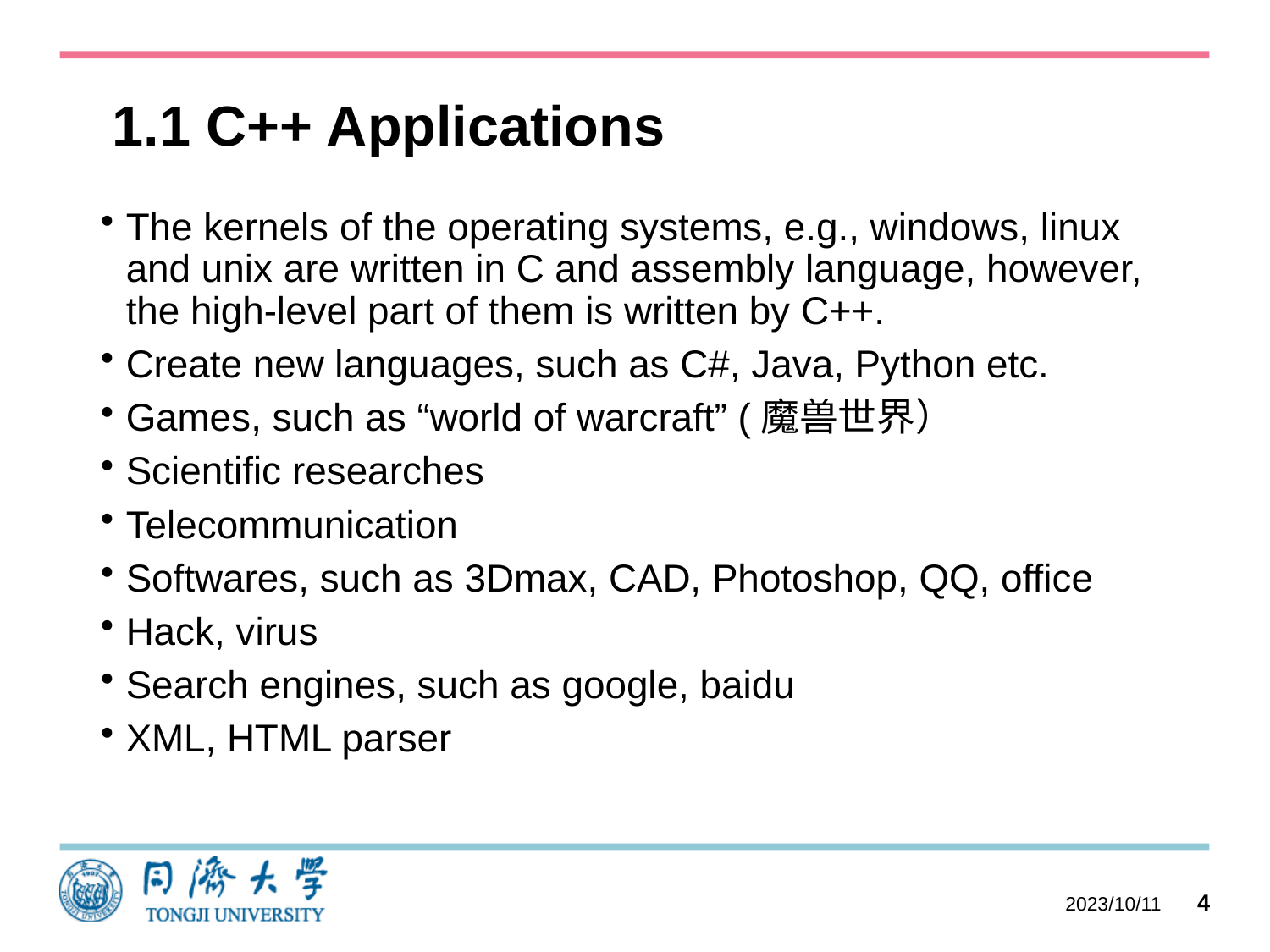

1.1 C++ Applications
The kernels of the operating systems, e.g., windows, linux and unix are written in C and assembly language, however, the high-level part of them is written by C++.
Create new languages, such as C#, Java, Python etc.
Games, such as “world of warcraft” (魔兽世界）
Scientific researches
Telecommunication
Softwares, such as 3Dmax, CAD, Photoshop, QQ, office
Hack, virus
Search engines, such as google, baidu
XML, HTML parser
2023/10/11
4